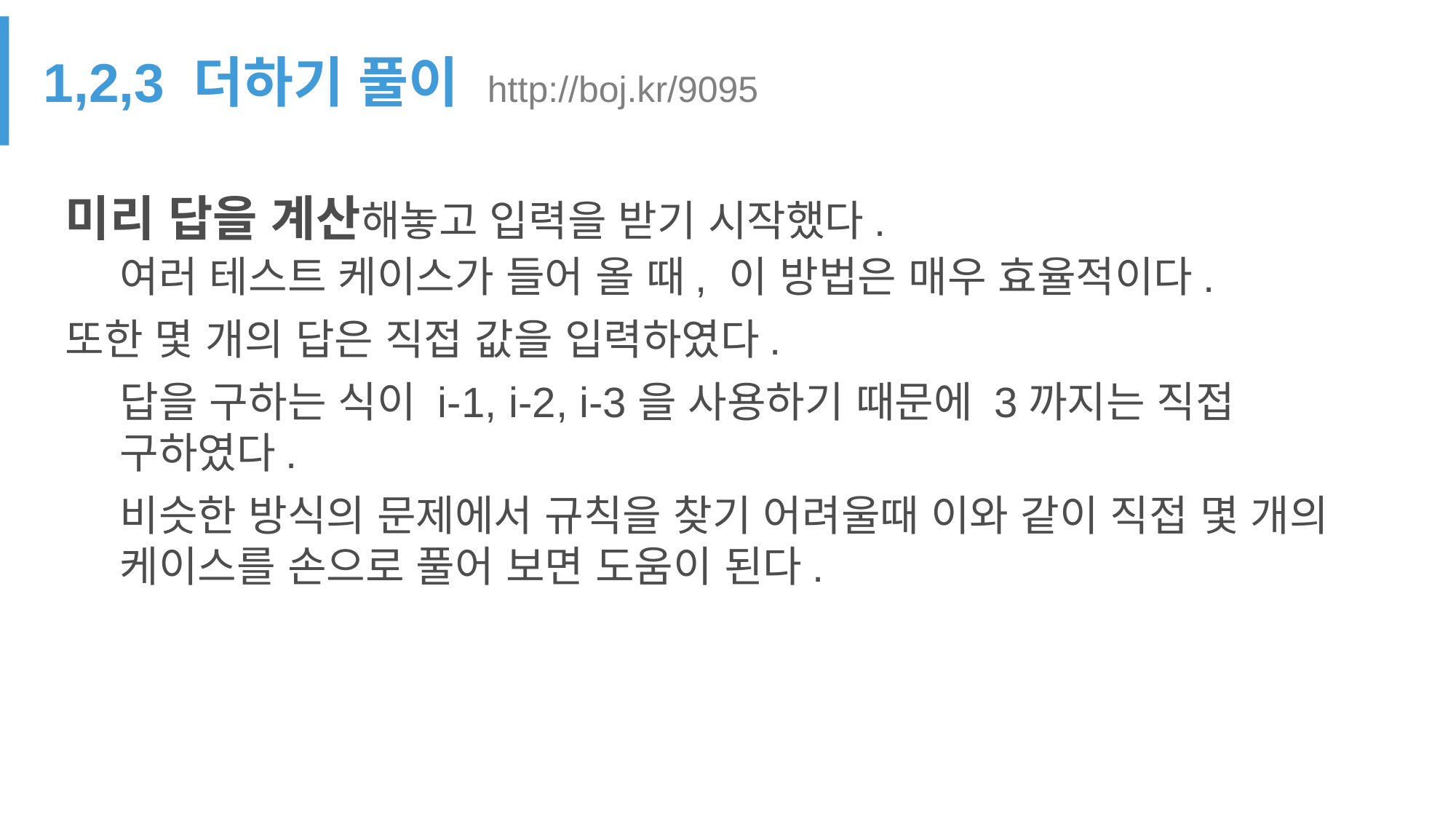

1,2,3 더하기 풀이 http://boj.kr/9095
미리 답을 계산해놓고 입력을 받기 시작했다.
여러 테스트 케이스가 들어 올 때, 이 방법은 매우 효율적이다.
또한 몇 개의 답은 직접 값을 입력하였다.
답을 구하는 식이 i-1, i-2, i-3을 사용하기 때문에 3까지는 직접 구하였다.
비슷한 방식의 문제에서 규칙을 찾기 어려울때 이와 같이 직접 몇 개의 케이스를 손으로 풀어 보면 도움이 된다.